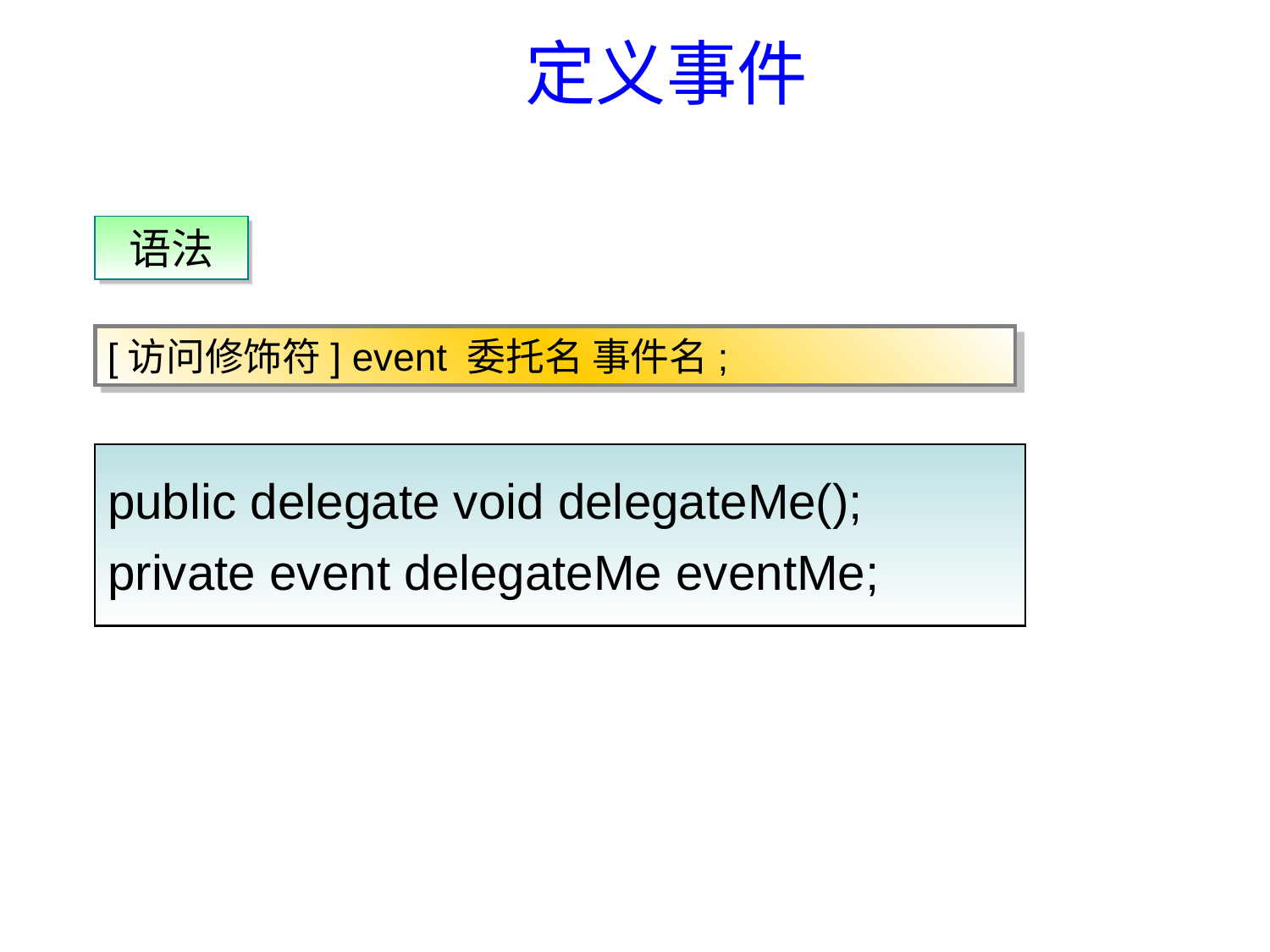

# 定义事件
语法
[访问修饰符] event 委托名 事件名;
public delegate void delegateMe();
private event delegateMe eventMe;